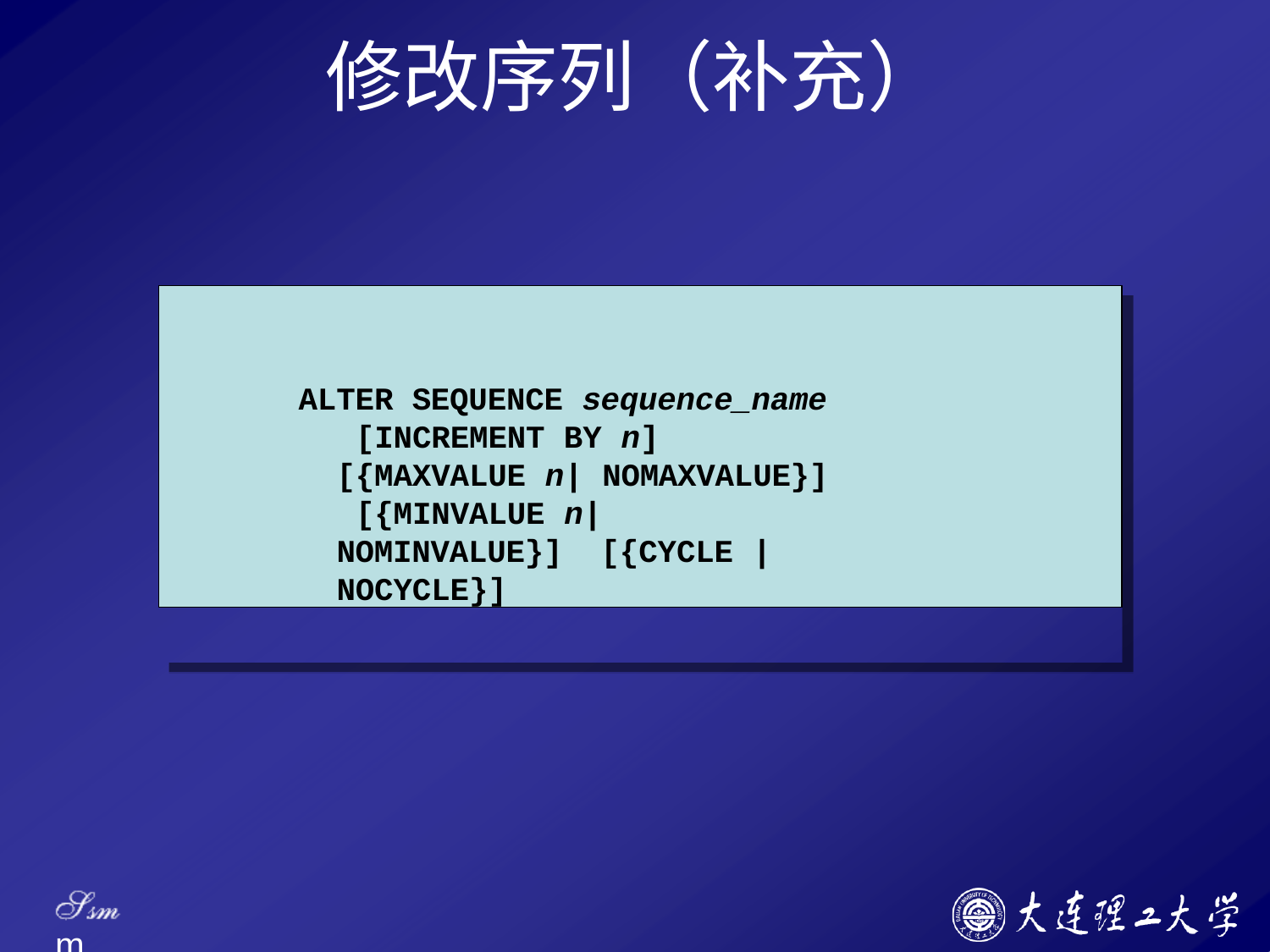

# 修改序列（补充）

ALTER SEQUENCE sequence_name  [INCREMENT BY n]  [{MAXVALUE n| NOMAXVALUE}]  [{MINVALUE n| NOMINVALUE}]  [{CYCLE | NOCYCLE}]

Ssm